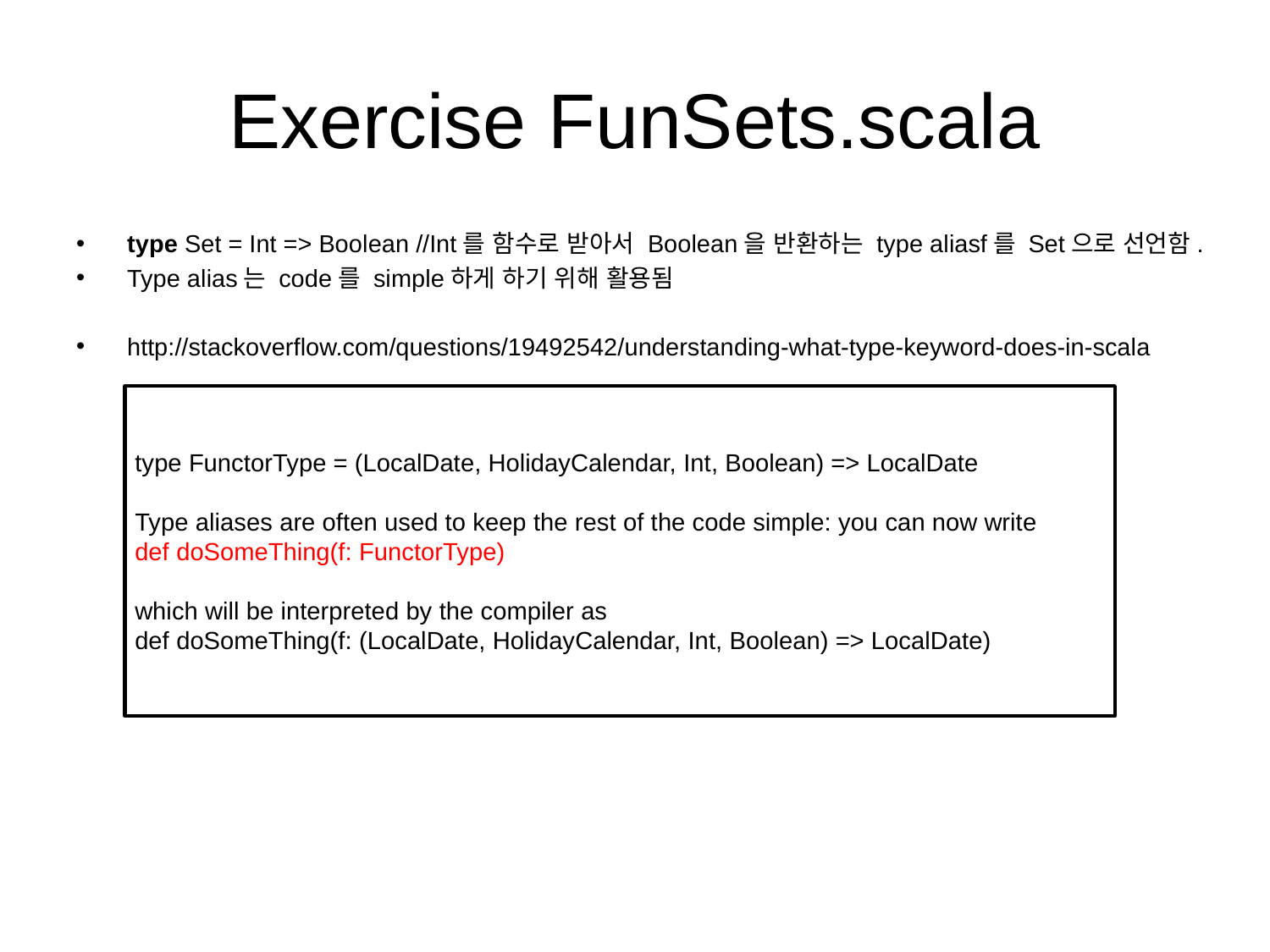

# Exercise FunSets.scala
type Set = Int => Boolean //Int를 함수로 받아서 Boolean을 반환하는 type aliasf를 Set으로 선언함.
Type alias는 code를 simple하게 하기 위해 활용됨

http://stackoverflow.com/questions/19492542/understanding-what-type-keyword-does-in-scala
type FunctorType = (LocalDate, HolidayCalendar, Int, Boolean) => LocalDate

Type aliases are often used to keep the rest of the code simple: you can now write
def doSomeThing(f: FunctorType)

which will be interpreted by the compiler as
def doSomeThing(f: (LocalDate, HolidayCalendar, Int, Boolean) => LocalDate)